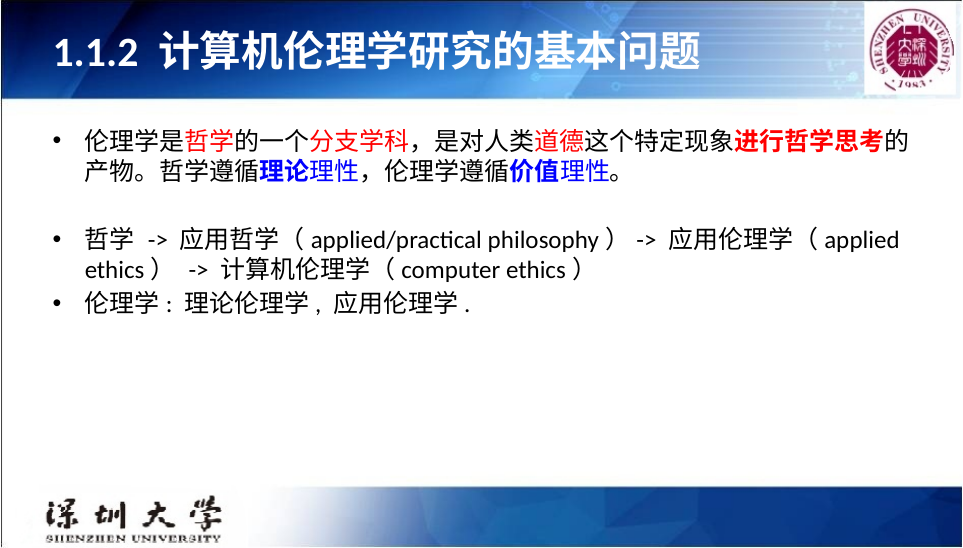

# 1.1.2 计算机伦理学研究的基本问题
伦理学是哲学的一个分支学科，是对人类道德这个特定现象进行哲学思考的产物。哲学遵循理论理性，伦理学遵循价值理性。

哲学 -> 应用哲学（applied/practical philosophy）-> 应用伦理学（applied ethics） -> 计算机伦理学（computer ethics）
伦理学: 理论伦理学, 应用伦理学.
7